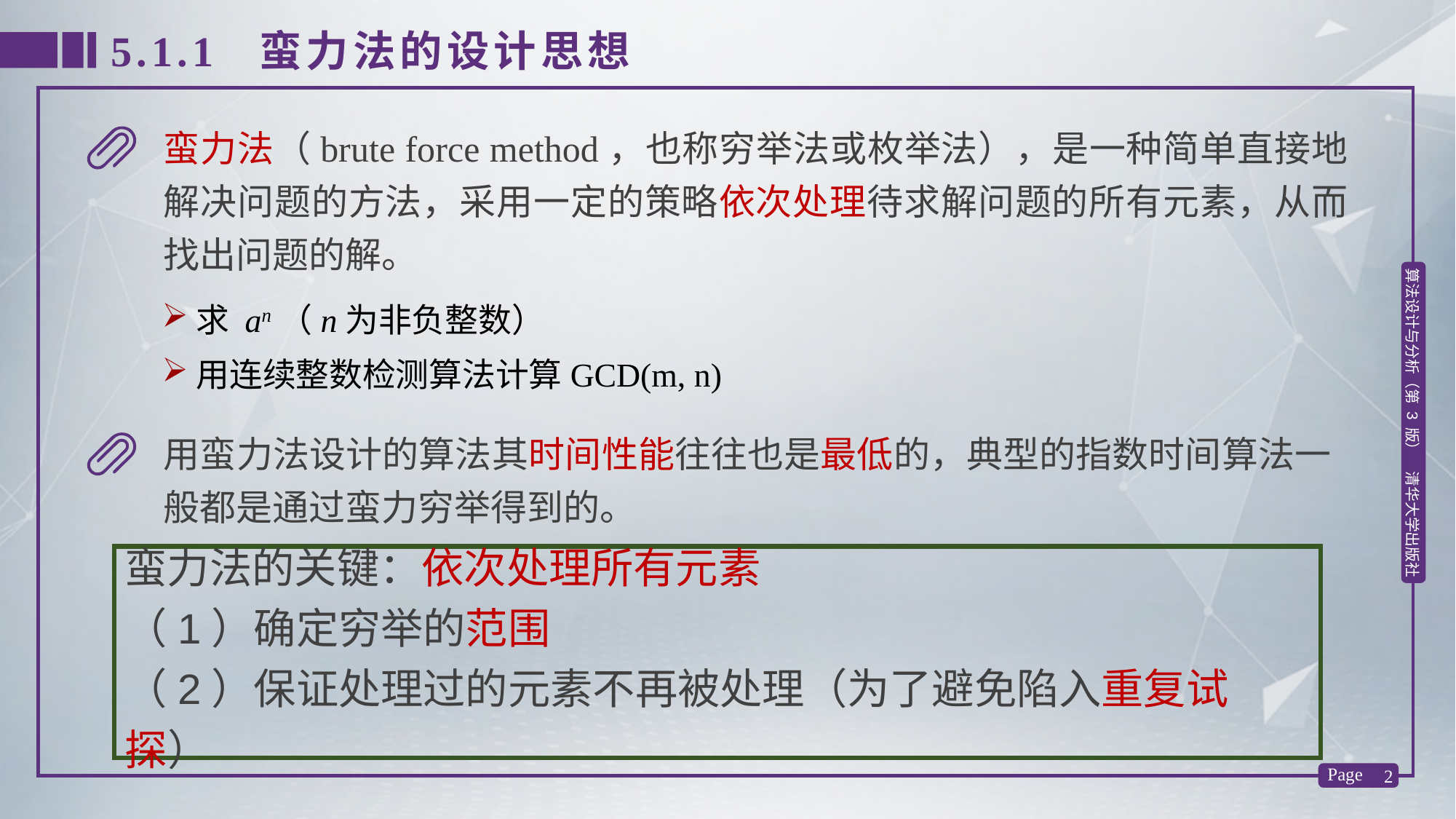

5.1.1  蛮力法的设计思想
蛮力法（brute force method，也称穷举法或枚举法），是一种简单直接地解决问题的方法，采用一定的策略依次处理待求解问题的所有元素，从而找出问题的解。

求 an（n为非负整数）
用连续整数检测算法计算GCD(m, n)
用蛮力法设计的算法其时间性能往往也是最低的，典型的指数时间算法一般都是通过蛮力穷举得到的。

蛮力法的关键：依次处理所有元素
（1）确定穷举的范围
（2）保证处理过的元素不再被处理（为了避免陷入重复试探）